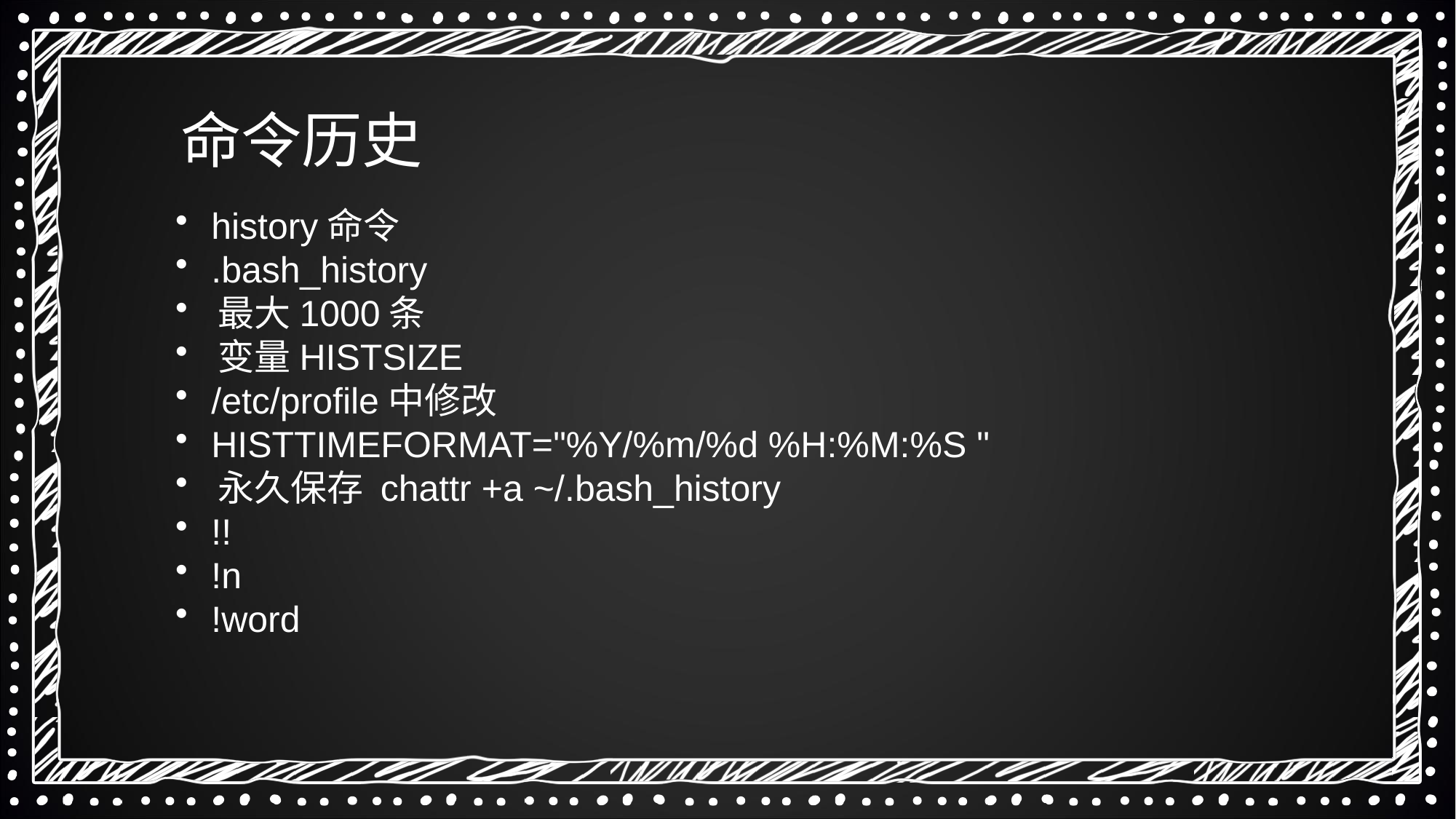

命令历史
 history命令
 .bash_history
 最大1000条
 变量HISTSIZE
 /etc/profile中修改
 HISTTIMEFORMAT="%Y/%m/%d %H:%M:%S "
 永久保存 chattr +a ~/.bash_history
 !!
 !n
 !word